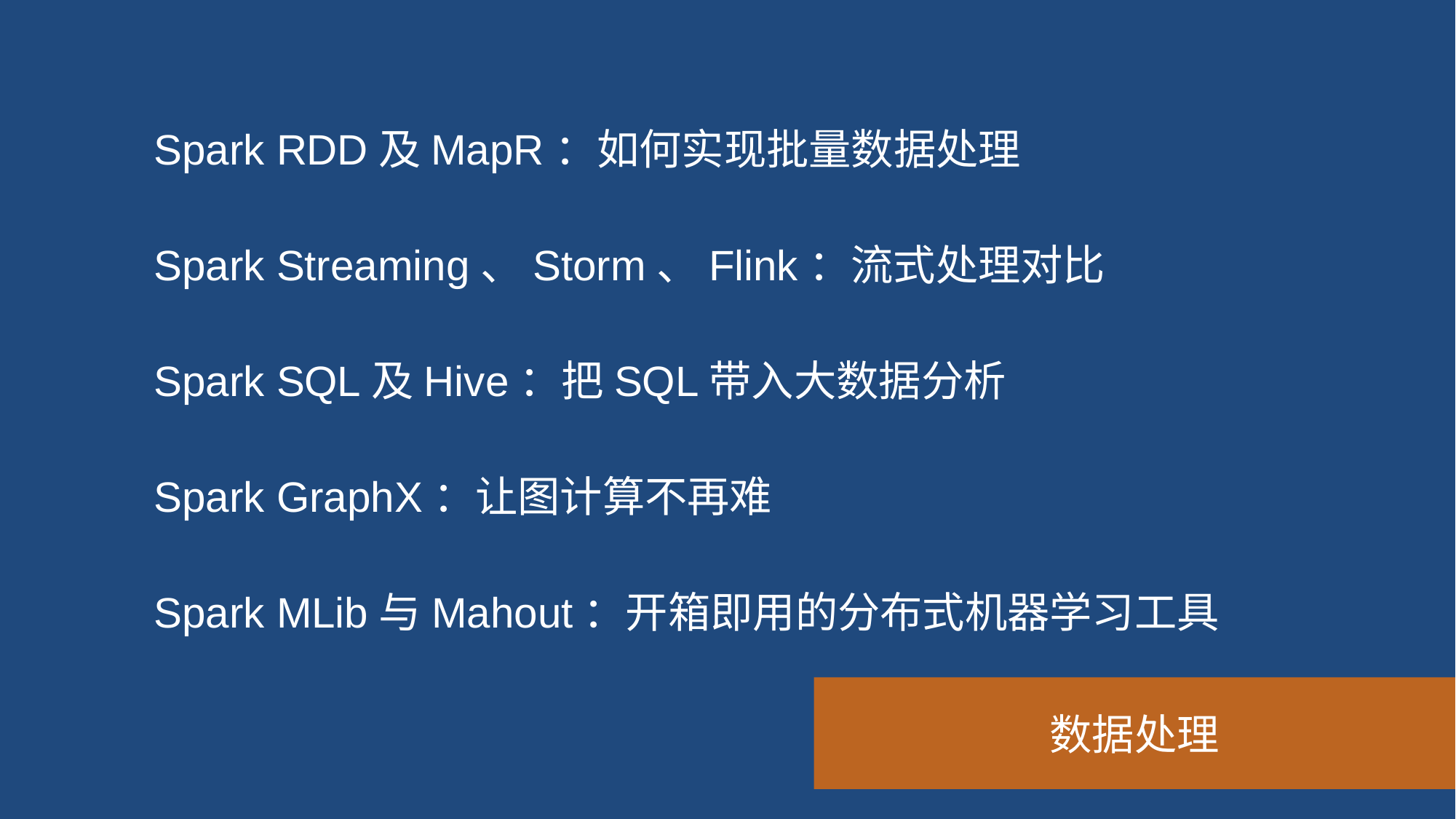

Spark RDD及MapR：如何实现批量数据处理
Spark Streaming、Storm、Flink：流式处理对比
Spark SQL及Hive：把SQL带入大数据分析
Spark GraphX：让图计算不再难
Spark MLib与Mahout：开箱即用的分布式机器学习工具
数据处理